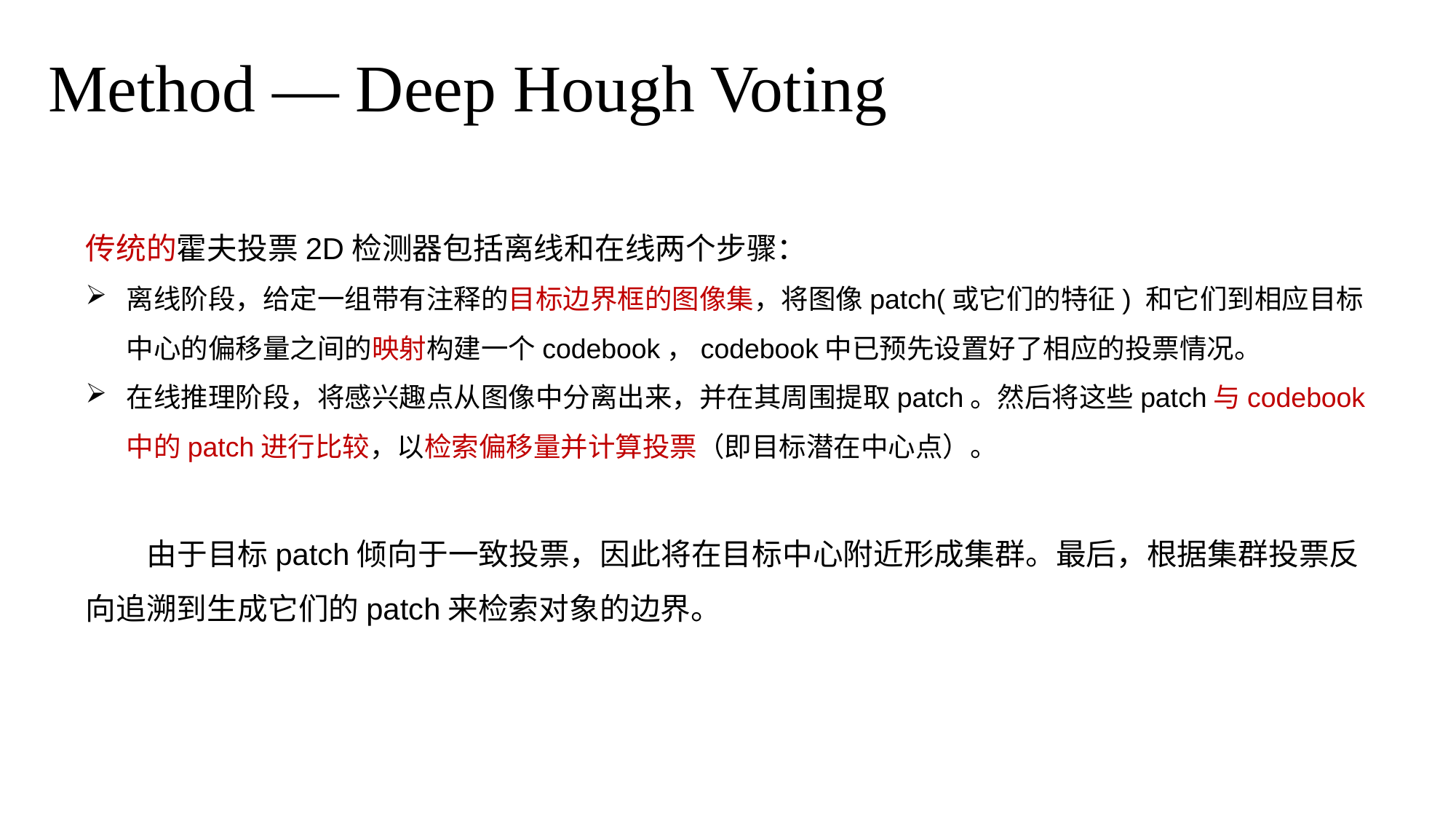

Method — Deep Hough Voting
传统的霍夫投票2D检测器包括离线和在线两个步骤：
离线阶段，给定一组带有注释的目标边界框的图像集，将图像patch(或它们的特征) 和它们到相应目标中心的偏移量之间的映射构建一个codebook，codebook中已预先设置好了相应的投票情况。
在线推理阶段，将感兴趣点从图像中分离出来，并在其周围提取patch。然后将这些patch与codebook中的patch进行比较，以检索偏移量并计算投票（即目标潜在中心点）。

        由于目标patch倾向于一致投票，因此将在目标中心附近形成集群。最后，根据集群投票反向追溯到生成它们的patch来检索对象的边界。